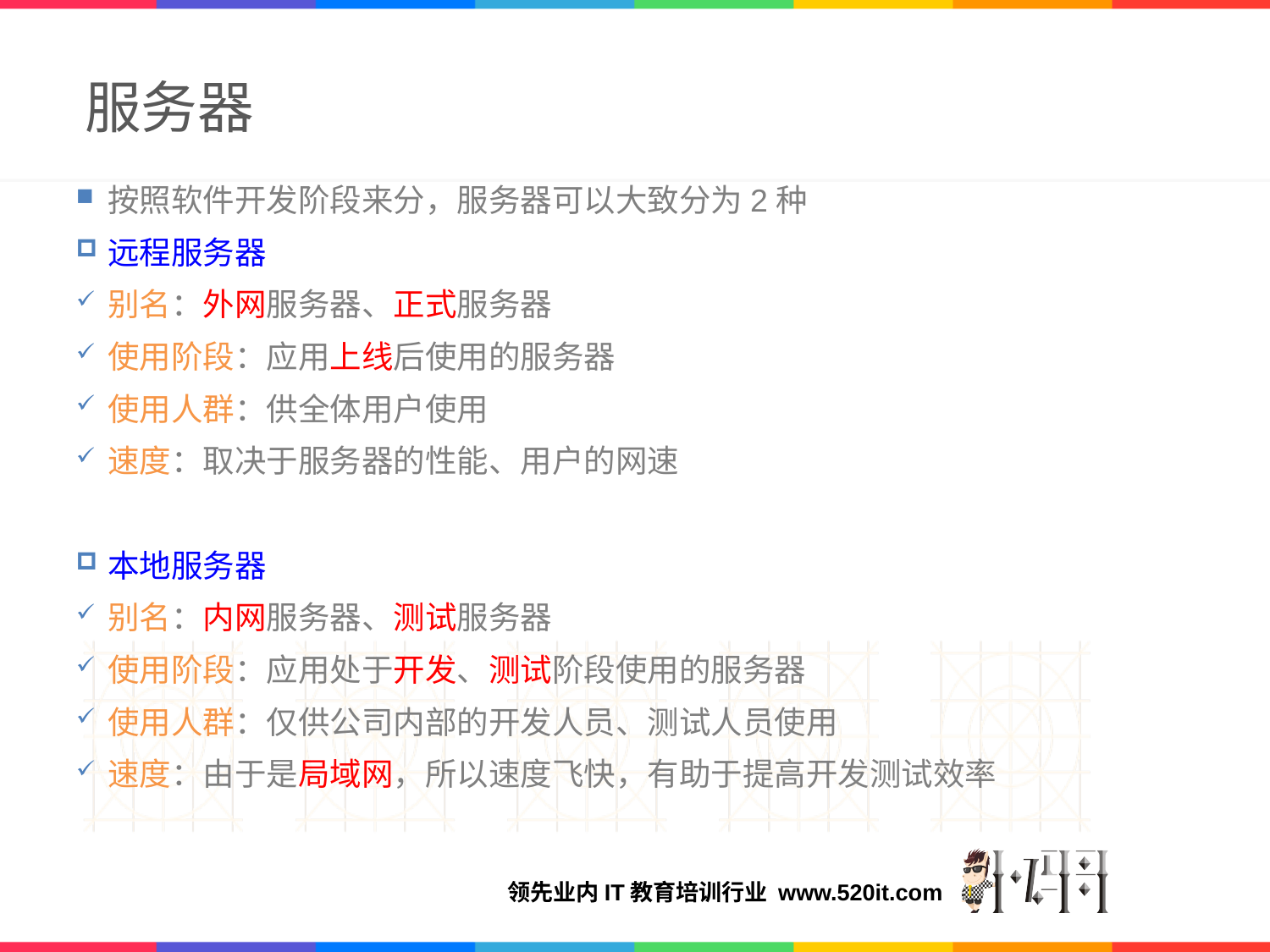

# 服务器
按照软件开发阶段来分，服务器可以大致分为2种
远程服务器
别名：外网服务器、正式服务器
使用阶段：应用上线后使用的服务器
使用人群：供全体用户使用
速度：取决于服务器的性能、用户的网速

本地服务器
别名：内网服务器、测试服务器
使用阶段：应用处于开发、测试阶段使用的服务器
使用人群：仅供公司内部的开发人员、测试人员使用
速度：由于是局域网，所以速度飞快，有助于提高开发测试效率